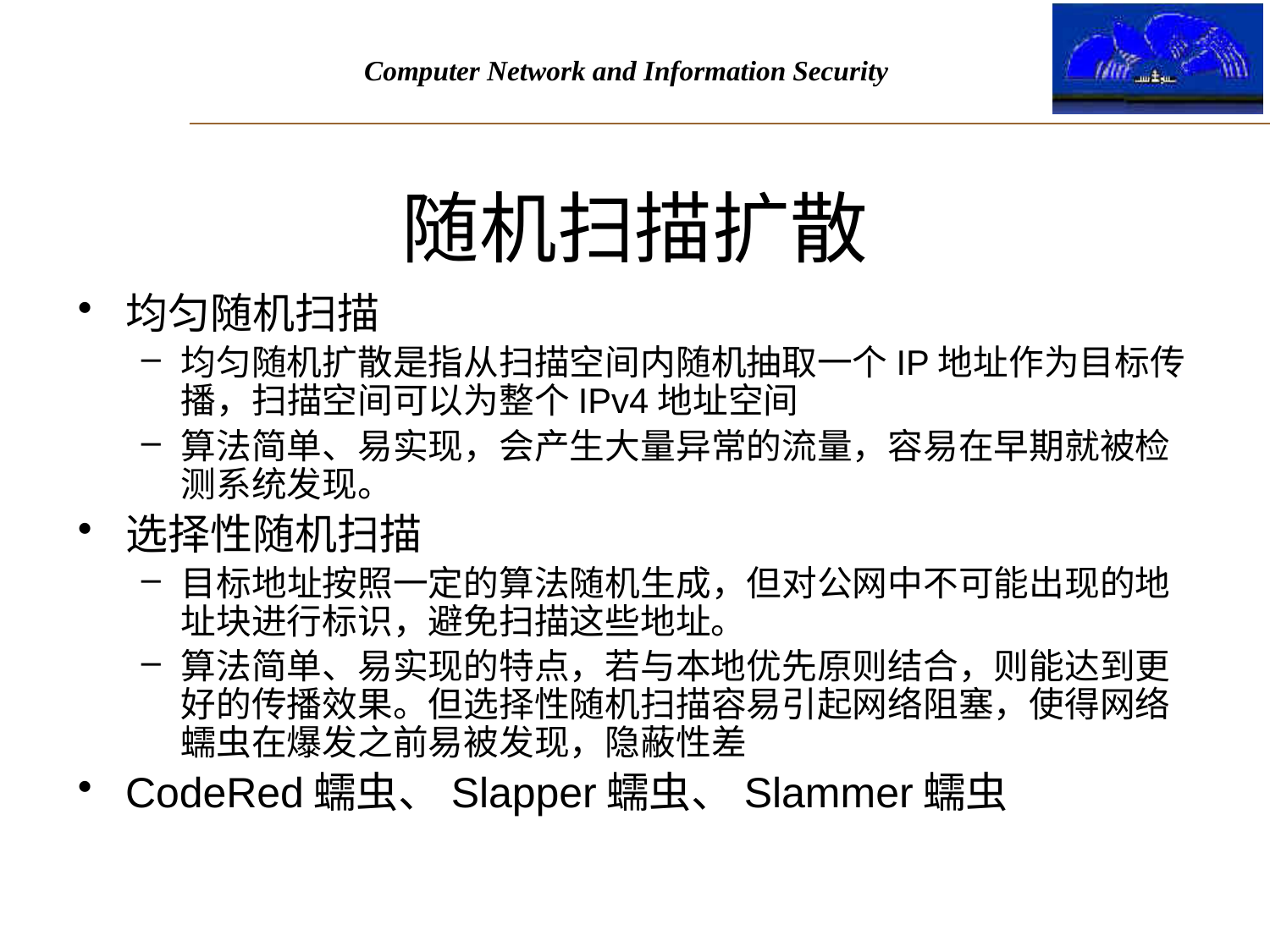

# 随机扫描扩散
均匀随机扫描
均匀随机扩散是指从扫描空间内随机抽取一个IP地址作为目标传播，扫描空间可以为整个IPv4地址空间
算法简单、易实现，会产生大量异常的流量，容易在早期就被检测系统发现。
选择性随机扫描
目标地址按照一定的算法随机生成，但对公网中不可能出现的地址块进行标识，避免扫描这些地址。
算法简单、易实现的特点，若与本地优先原则结合，则能达到更好的传播效果。但选择性随机扫描容易引起网络阻塞，使得网络蠕虫在爆发之前易被发现，隐蔽性差
CodeRed蠕虫、Slapper蠕虫、Slammer蠕虫